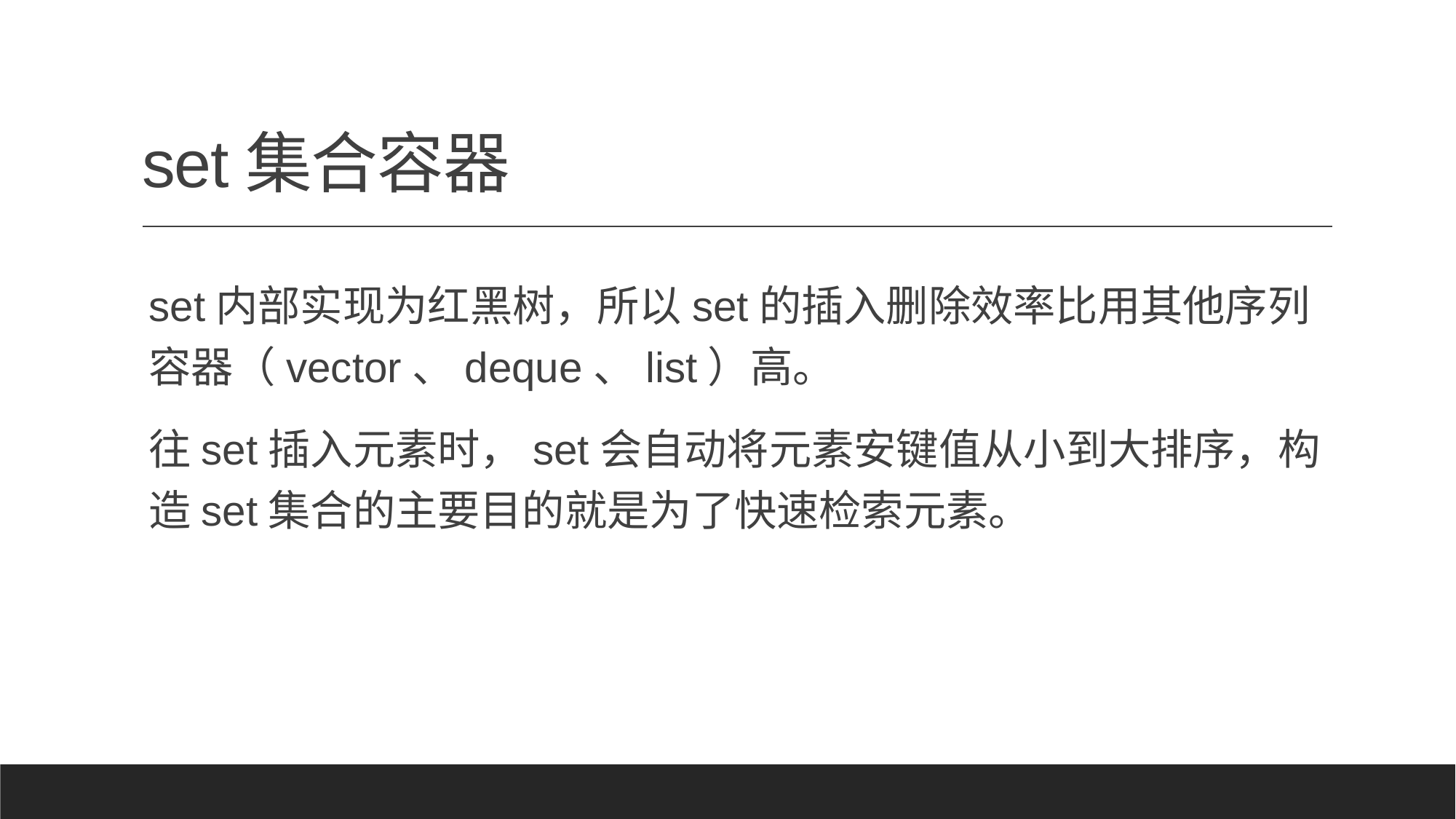

# set集合容器
set内部实现为红黑树，所以set的插入删除效率比用其他序列容器（vector、deque、list）高。
往set插入元素时，set会自动将元素安键值从小到大排序，构造set集合的主要目的就是为了快速检索元素。